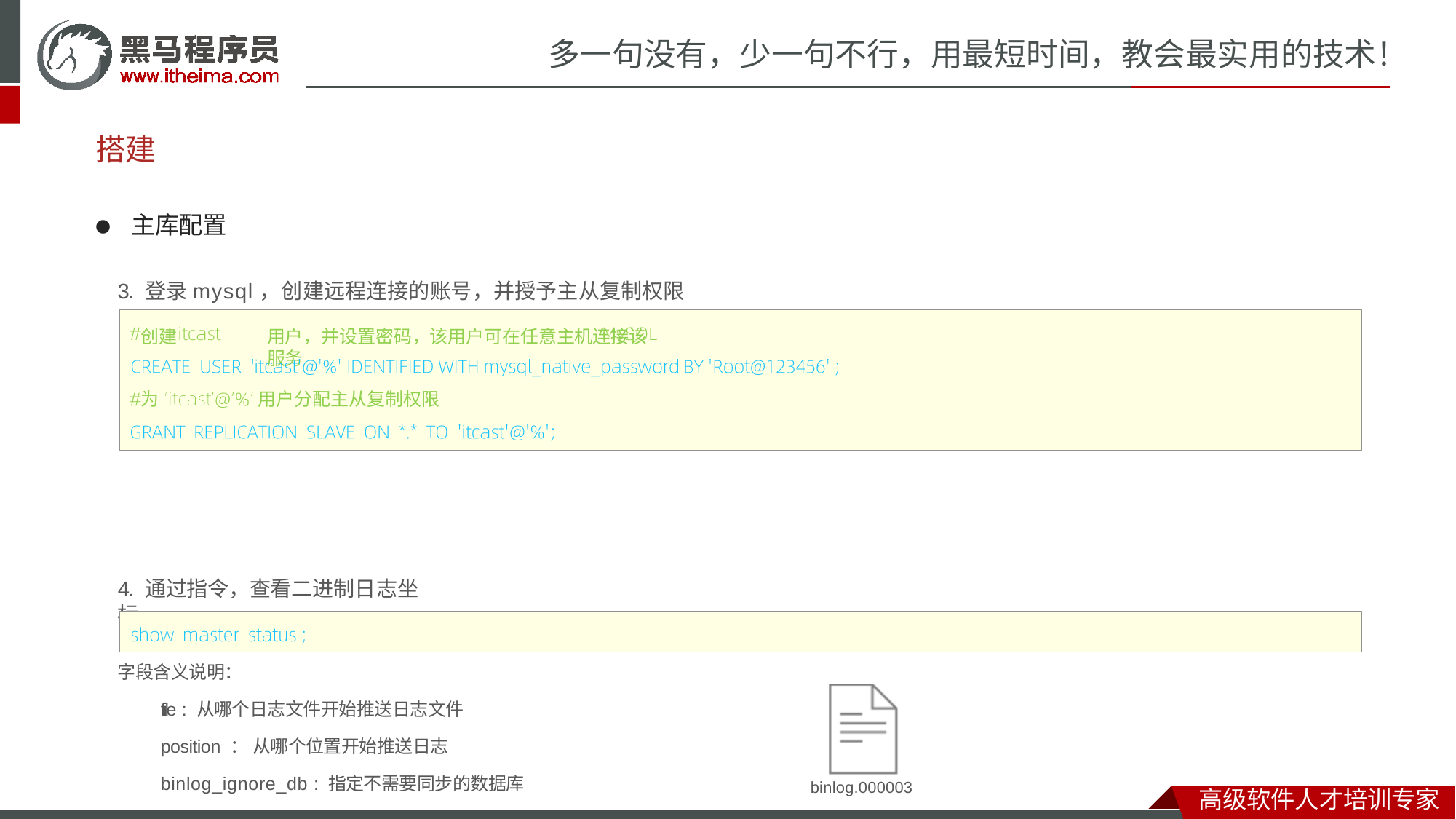

# 多一句没有，少一句不行，用最短时间，教会最实用的技术！

搭建

⚫	主库配置

3. 登录mysql，创建远程连接的账号，并授予主从复制权限
创建	用户，并设置密码，该用户可在任意主机连接该	服务

为
用户分配主从复制权限

4. 通过指令，查看二进制日志坐标

字段含义说明：
file : 从哪个日志文件开始推送日志文件
position ： 从哪个位置开始推送日志
binlog_ignore_db : 指定不需要同步的数据库

binlog.000003
高级软件人才培训专家